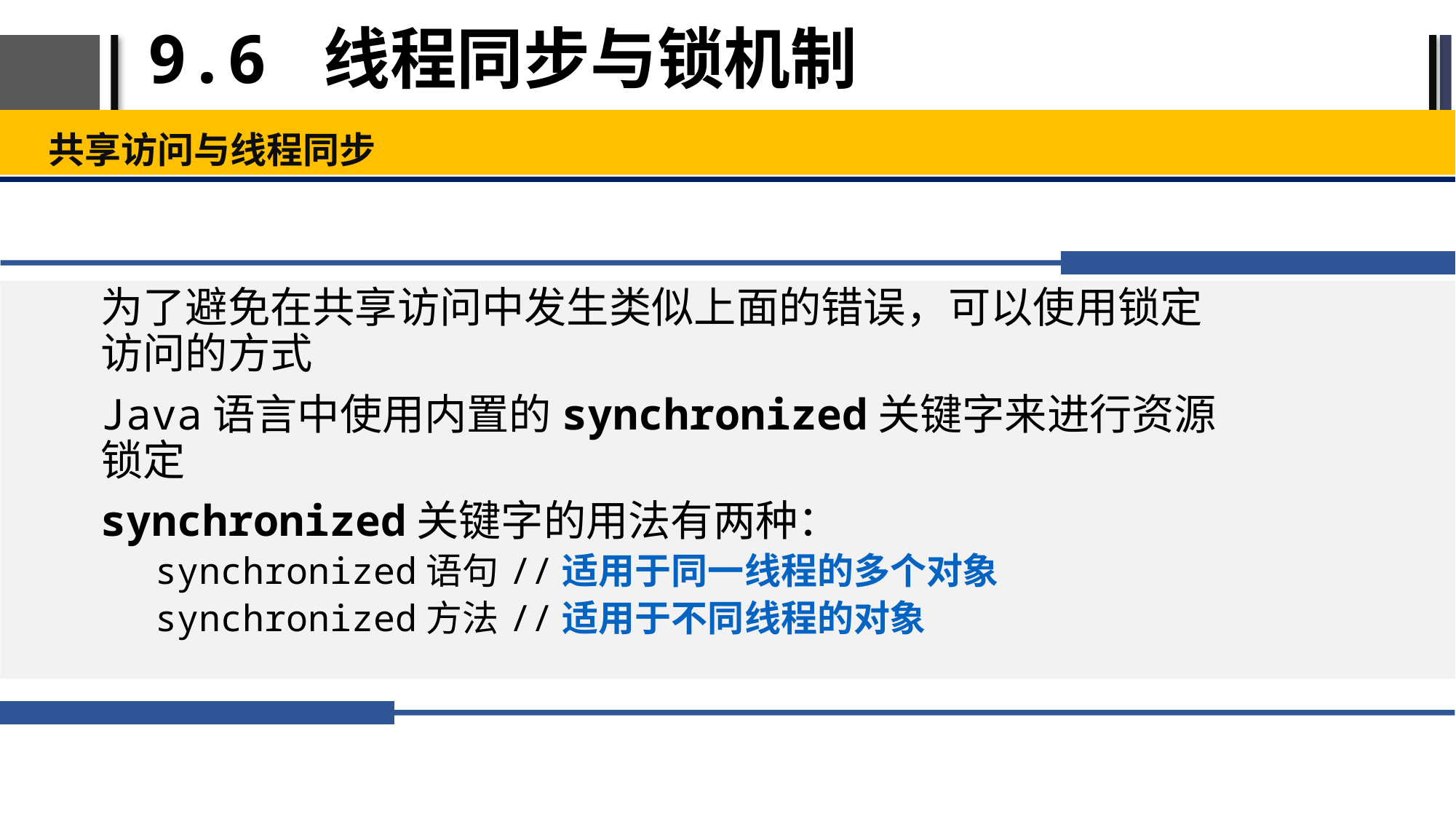

# 9.6 线程同步与锁机制

共享访问与线程同步

为了避免在共享访问中发生类似上面的错误，可以使用锁定访问的方式
Java语言中使用内置的synchronized关键字来进行资源锁定
synchronized关键字的用法有两种：
synchronized语句	//适用于同一线程的多个对象
synchronized方法	//适用于不同线程的对象